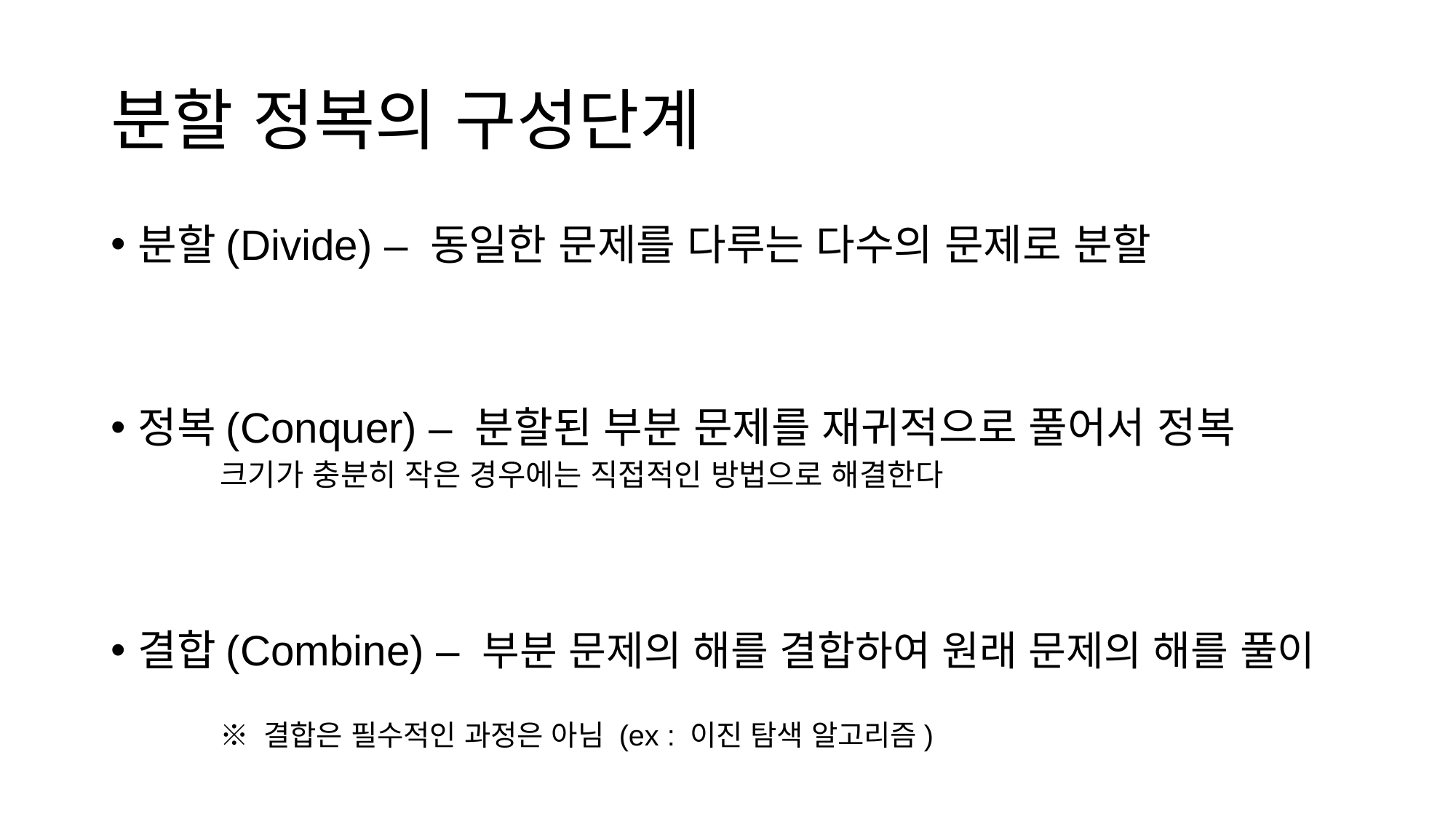

# 분할 정복의 구성단계
분할(Divide) – 동일한 문제를 다루는 다수의 문제로 분할

정복(Conquer) – 분할된 부분 문제를 재귀적으로 풀어서 정복
크기가 충분히 작은 경우에는 직접적인 방법으로 해결한다

결합(Combine) – 부분 문제의 해를 결합하여 원래 문제의 해를 풀이

※ 결합은 필수적인 과정은 아님 (ex : 이진 탐색 알고리즘)